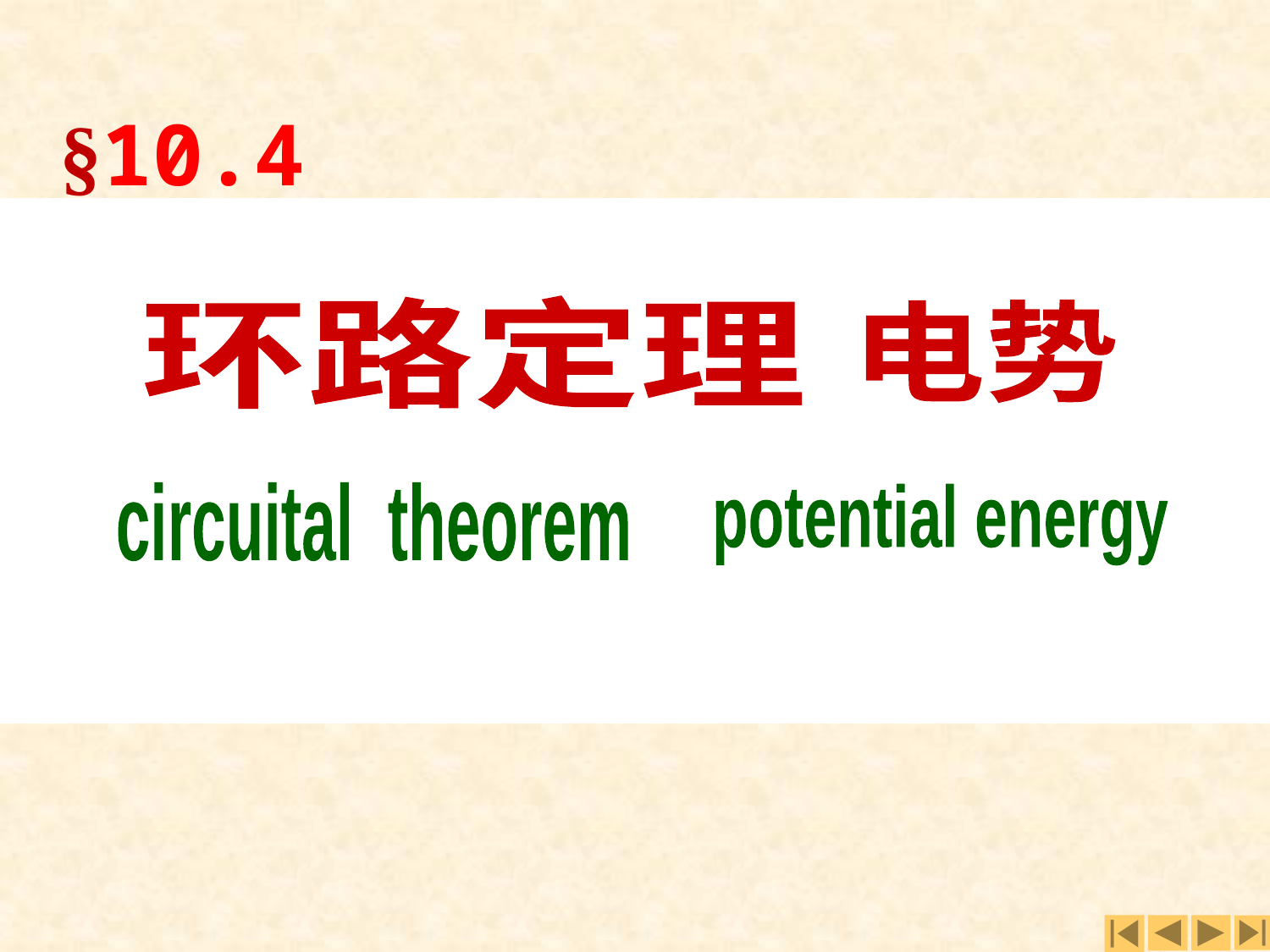

环路定理
电势
circuital  theorem
potential energy

第四节
§10.4